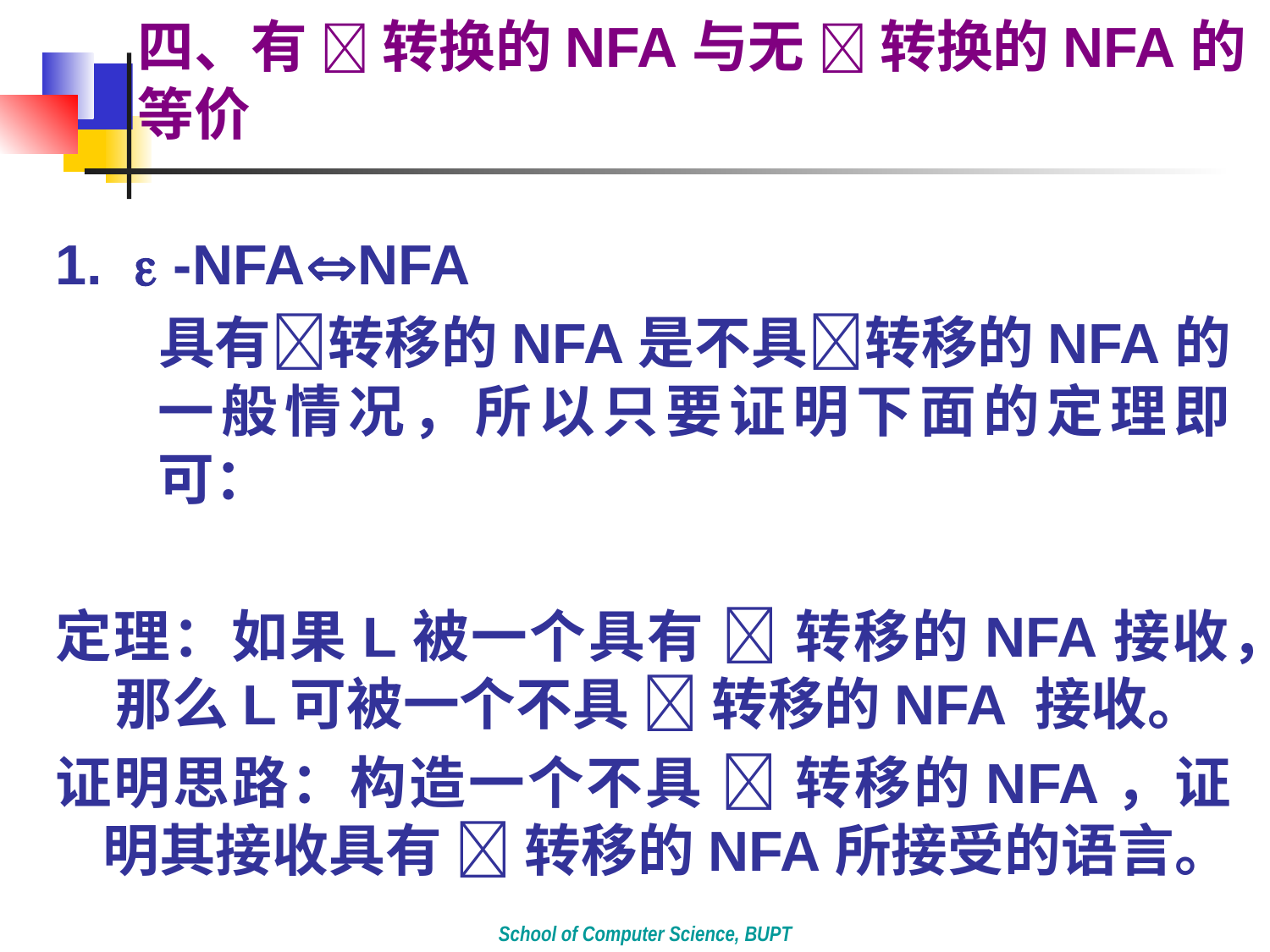

# 四、有 ε 转换的NFA与无 ε 转换的NFA的等价
1.  ε -NFA⇔NFA
	具有ε转移的NFA是不具ε转移的NFA的一般情况，所以只要证明下面的定理即可：

定理：如果L被一个具有 ε 转移的NFA接收， 那么L可被一个不具 ε 转移的NFA 接收。
证明思路：构造一个不具 ε 转移的NFA，证明其接收具有 ε 转移的NFA所接受的语言。

School of Computer Science, BUPT
14